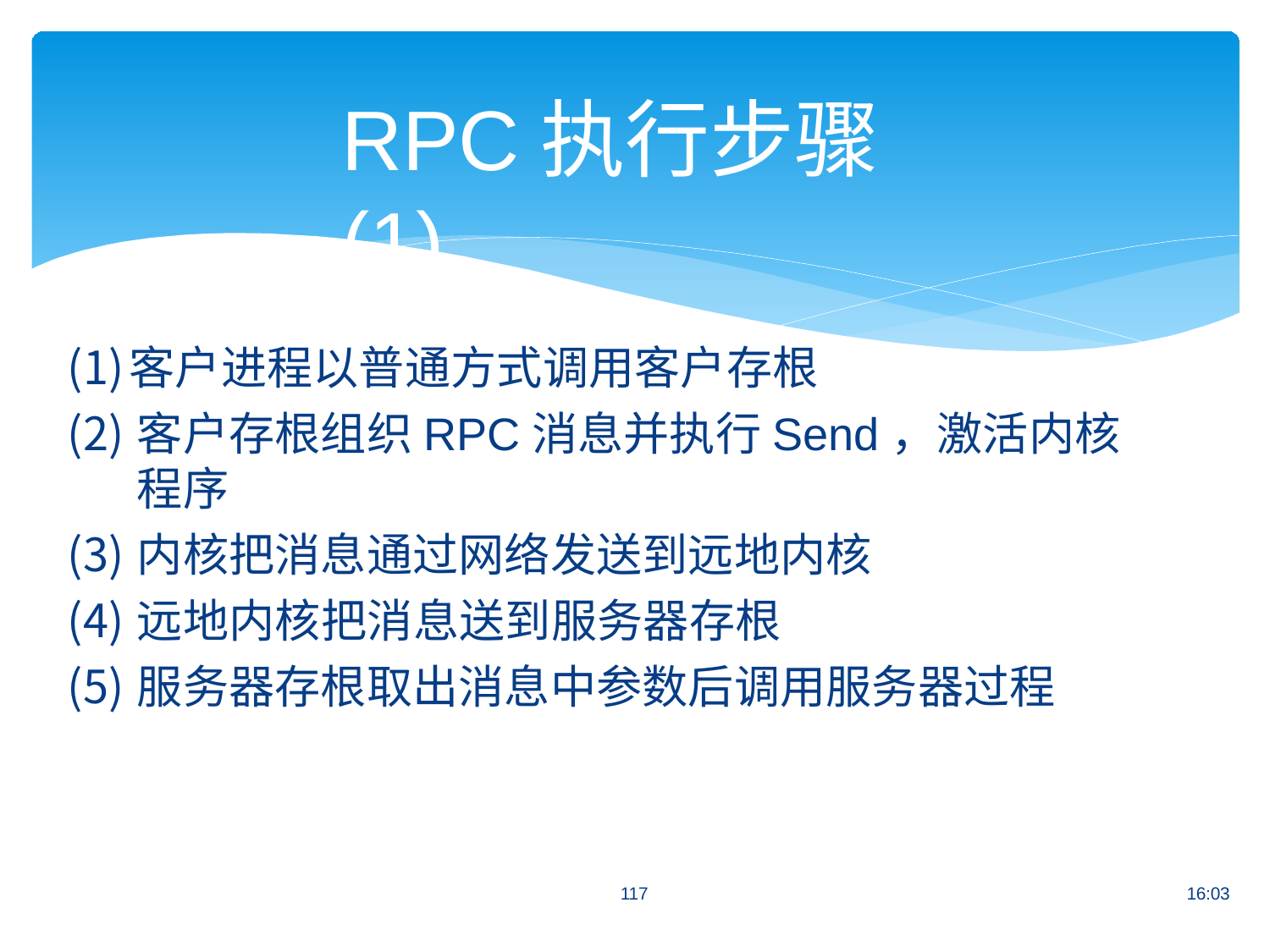

# RPC执行步骤 (1)

客户进程以普通方式调用客户存根
客户存根组织RPC消息并执行Send，激活内核程序
内核把消息通过网络发送到远地内核
远地内核把消息送到服务器存根
服务器存根取出消息中参数后调用服务器过程
117
16:03